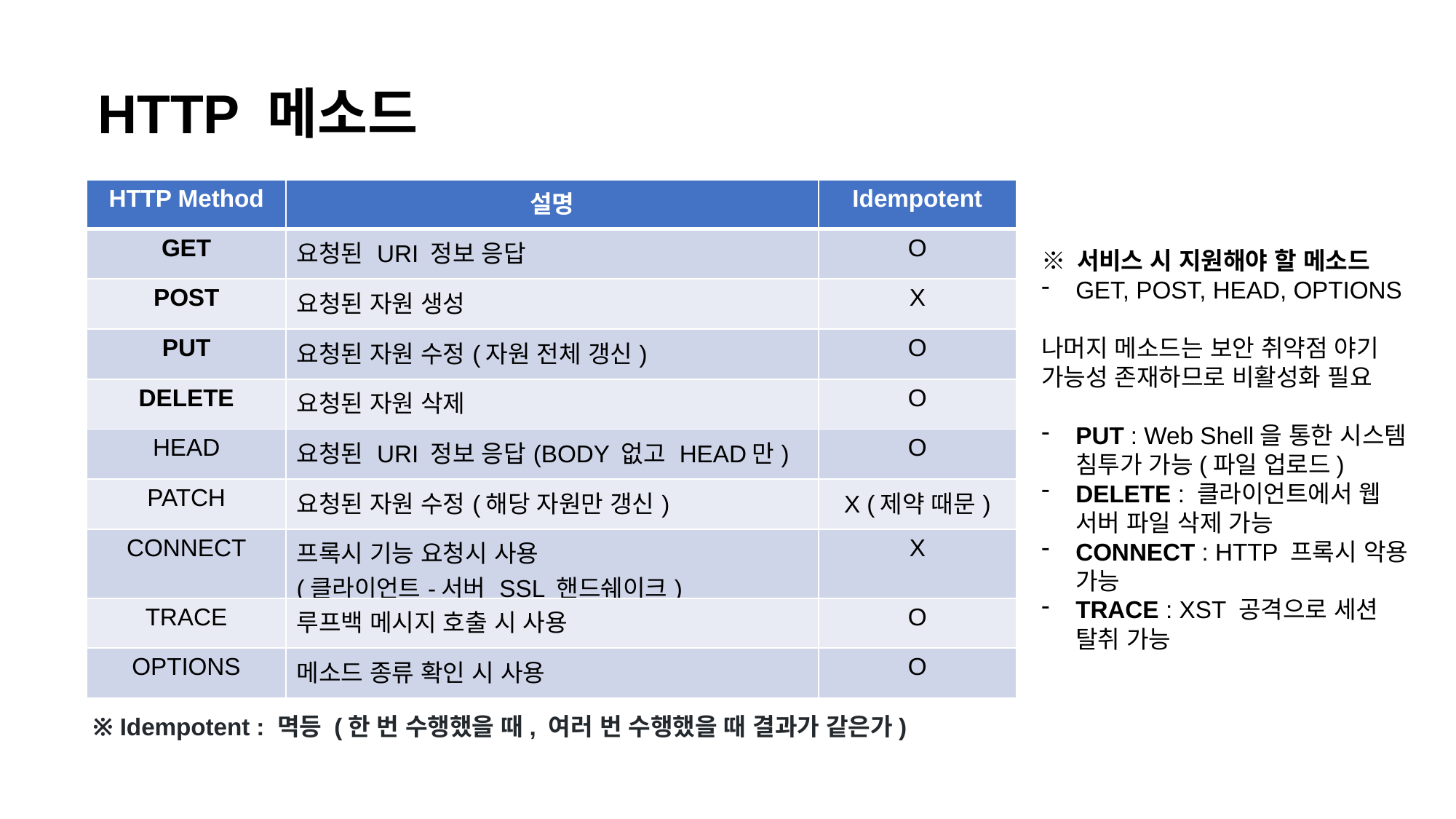

HTTP 메소드
| HTTP Method | 설명 | Idempotent |
| --- | --- | --- |
| GET | 요청된 URI 정보 응답 | O |
| POST | 요청된 자원 생성 | X |
| PUT | 요청된 자원 수정(자원 전체 갱신) | O |
| DELETE | 요청된 자원 삭제 | O |
| HEAD | 요청된 URI 정보 응답(BODY 없고 HEAD만) | O |
| PATCH | 요청된 자원 수정(해당 자원만 갱신) | X (제약 때문) |
| CONNECT | 프록시 기능 요청시 사용 (클라이언트-서버 SSL 핸드쉐이크) | X |
| TRACE | 루프백 메시지 호출 시 사용 | O |
| OPTIONS | 메소드 종류 확인 시 사용 | O |
※ 서비스 시 지원해야 할 메소드
GET, POST, HEAD, OPTIONS

나머지 메소드는 보안 취약점 야기 가능성 존재하므로 비활성화 필요

PUT : Web Shell을 통한 시스템 침투가 가능(파일 업로드)
DELETE : 클라이언트에서 웹 서버 파일 삭제 가능
CONNECT : HTTP 프록시 악용 가능
TRACE : XST 공격으로 세션 탈취 가능
※ Idempotent : 멱등 (한 번 수행했을 때, 여러 번 수행했을 때 결과가 같은가)